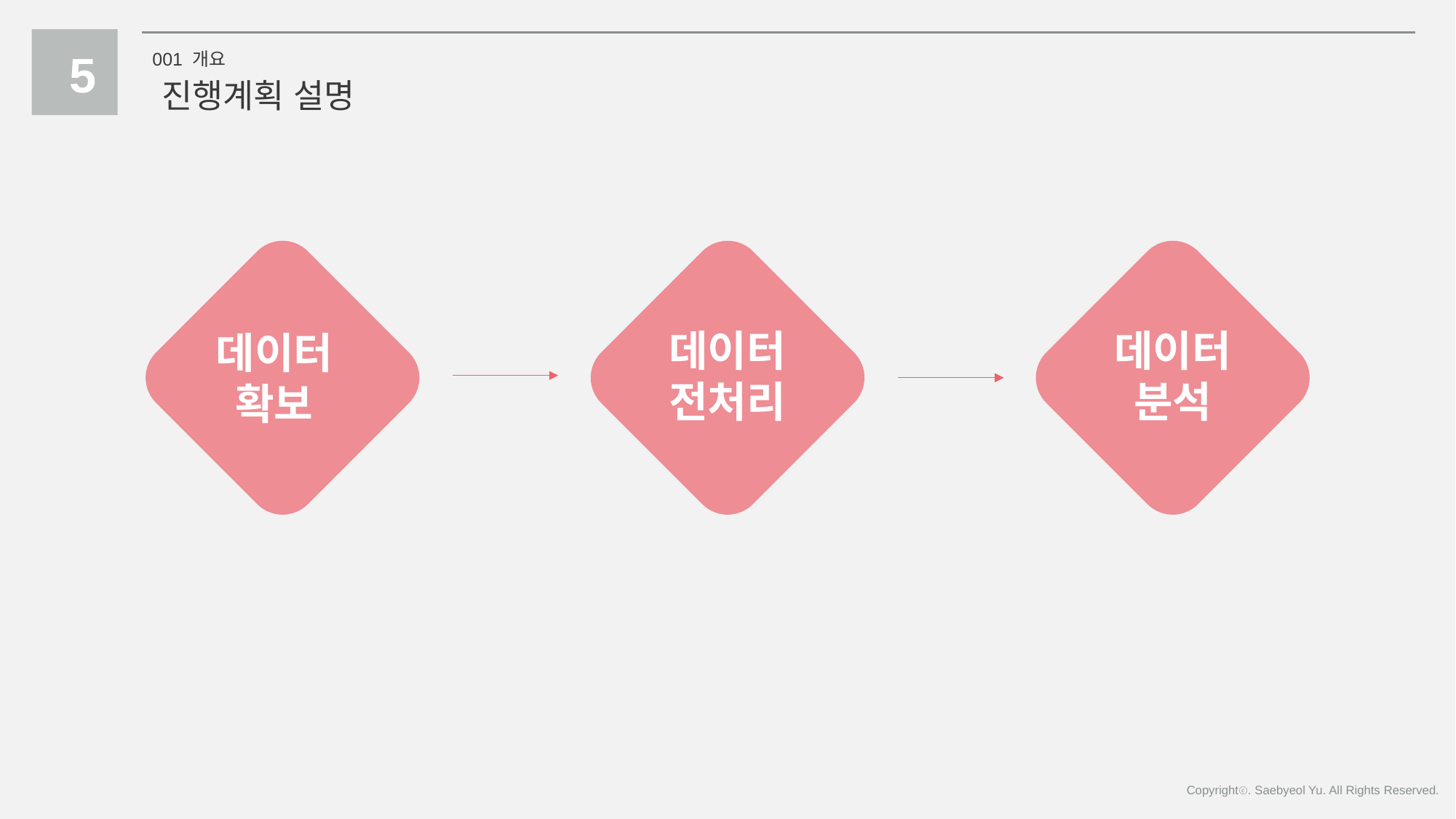

5
001 개요
진행계획 설명

데이터 분석
데이터 전처리
데이터확보